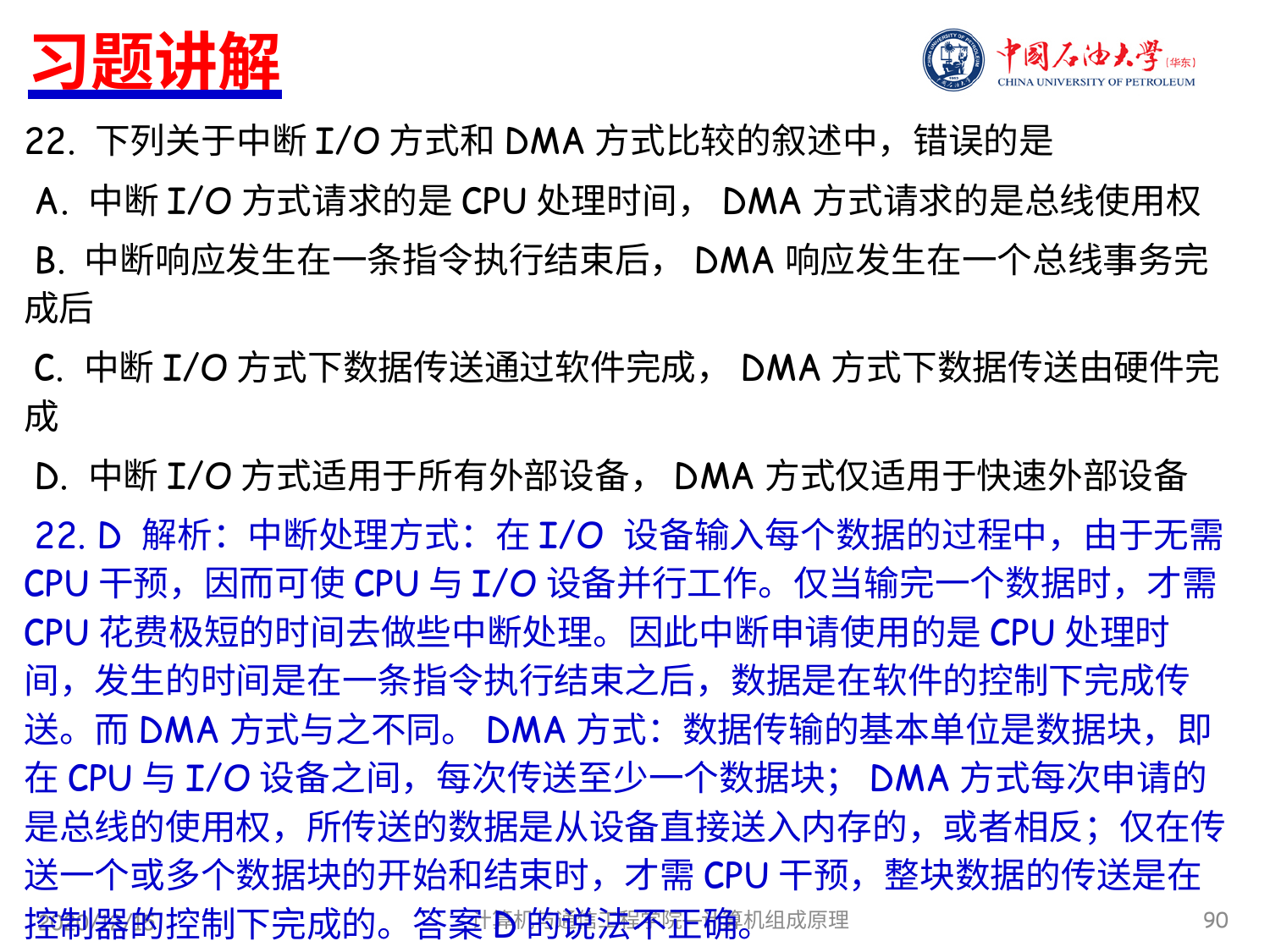

# 习题讲解
22. 下列关于中断I/O方式和DMA方式比较的叙述中，错误的是
 A. 中断I/O方式请求的是CPU处理时间，DMA方式请求的是总线使用权
B. 中断响应发生在一条指令执行结束后，DMA响应发生在一个总线事务完成后
C. 中断I/O方式下数据传送通过软件完成，DMA方式下数据传送由硬件完成
D. 中断I/O方式适用于所有外部设备，DMA方式仅适用于快速外部设备
22. D 解析：中断处理方式：在I/O 设备输入每个数据的过程中，由于无需CPU干预，因而可使CPU与I/O设备并行工作。仅当输完一个数据时，才需CPU花费极短的时间去做些中断处理。因此中断申请使用的是CPU处理时间，发生的时间是在一条指令执行结束之后，数据是在软件的控制下完成传送。而DMA方式与之不同。DMA方式：数据传输的基本单位是数据块，即在CPU与I/O设备之间，每次传送至少一个数据块；DMA方式每次申请的是总线的使用权，所传送的数据是从设备直接送入内存的，或者相反；仅在传送一个或多个数据块的开始和结束时，才需CPU干预，整块数据的传送是在控制器的控制下完成的。答案D的说法不正确。
计算机与通信工程学院—计算机组成原理
90
2020/12/15